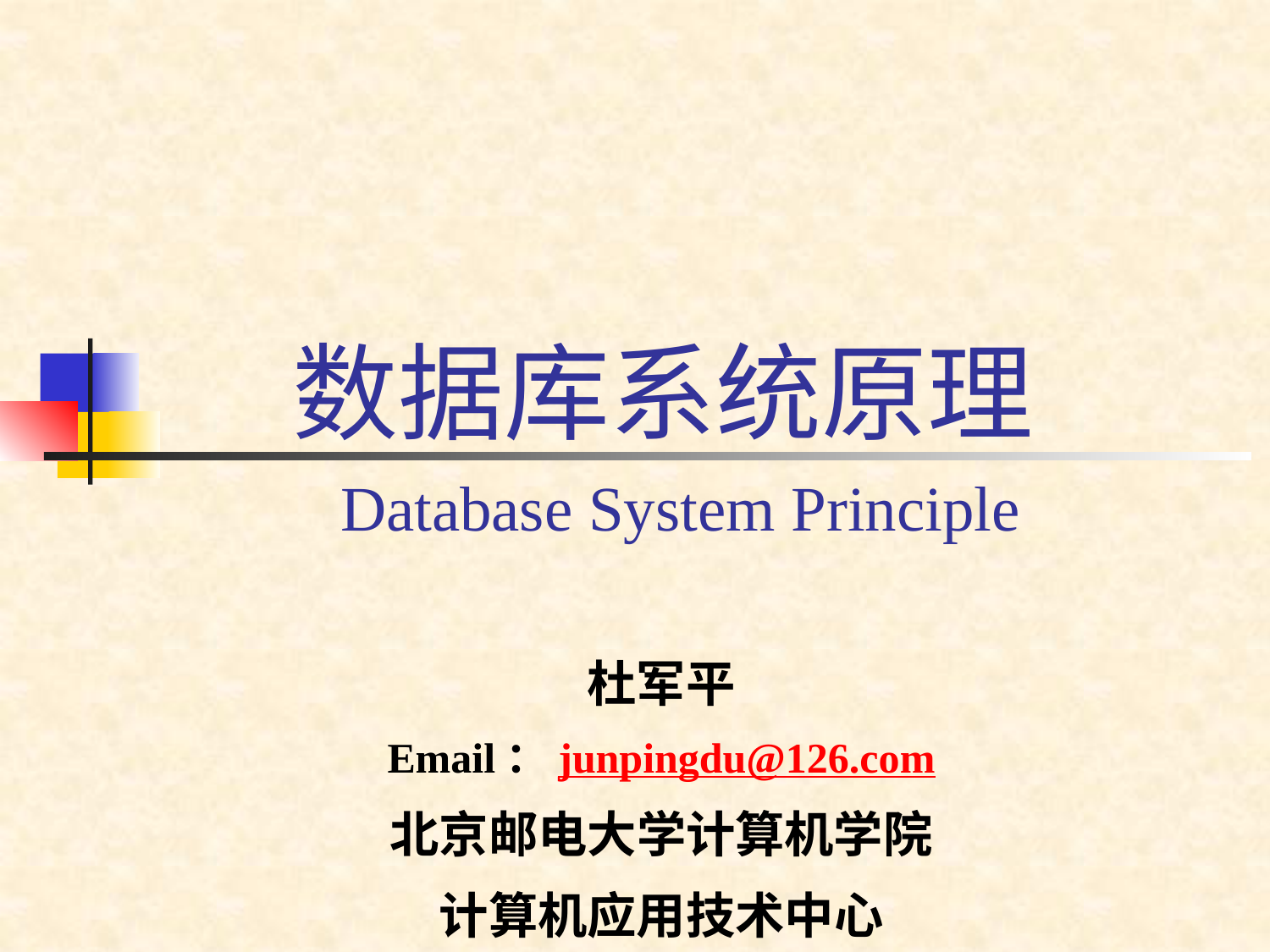

# 数据库系统原理 Database System Principle
杜军平
Email：junpingdu@126.com
北京邮电大学计算机学院
计算机应用技术中心